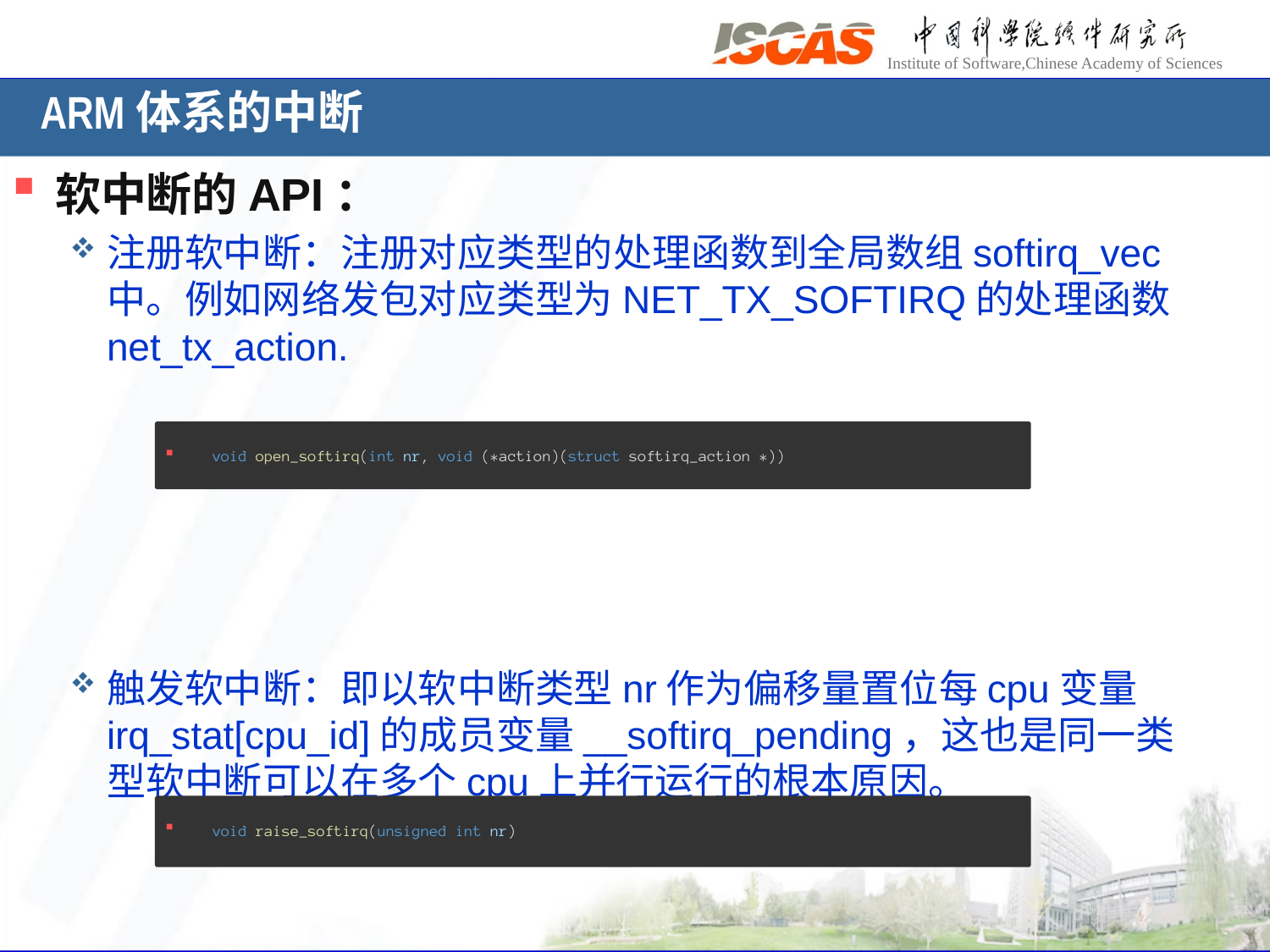

# ARM体系的中断
软中断的API：
注册软中断：注册对应类型的处理函数到全局数组softirq_vec中。例如网络发包对应类型为NET_TX_SOFTIRQ的处理函数net_tx_action.

触发软中断：即以软中断类型nr作为偏移量置位每cpu变量irq_stat[cpu_id]的成员变量__softirq_pending，这也是同一类型软中断可以在多个cpu上并行运行的根本原因。

void open_softirq(int nr, void (*action)(struct softirq_action *))

void raise_softirq(unsigned int nr)